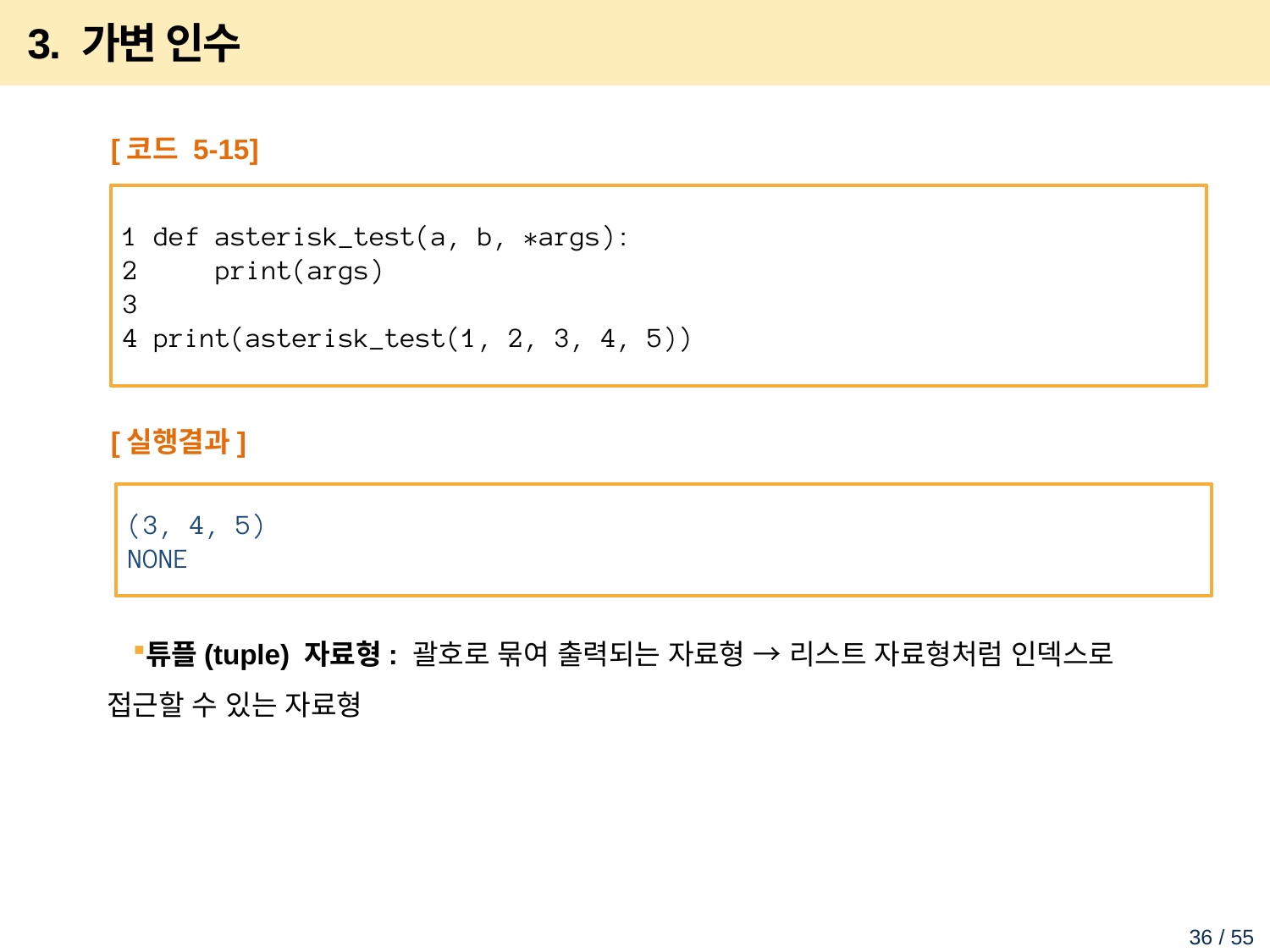

# 3. 가변 인수

튜플(tuple) 자료형: 괄호로 묶여 출력되는 자료형 → 리스트 자료형처럼 인덱스로 접근할 수 있는 자료형
[코드 5-15]
1 def asterisk_test(a, b, *args):
2     print(args)
3
4 print(asterisk_test(1, 2, 3, 4, 5))
[실행결과]
(3, 4, 5)
NONE